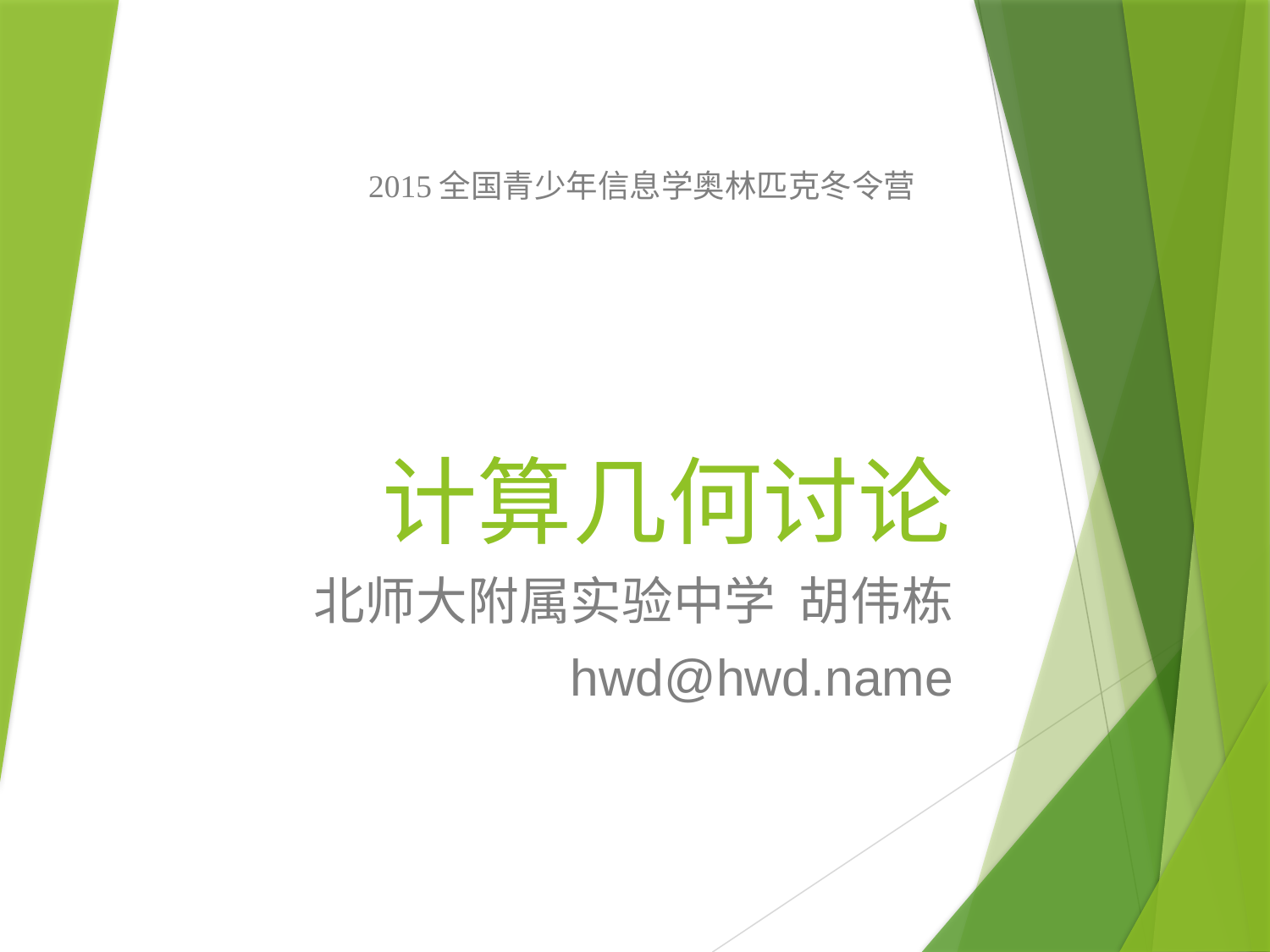

2015全国青少年信息学奥林匹克冬令营
# 计算几何讨论
北师大附属实验中学  胡伟栋
hwd@hwd.name